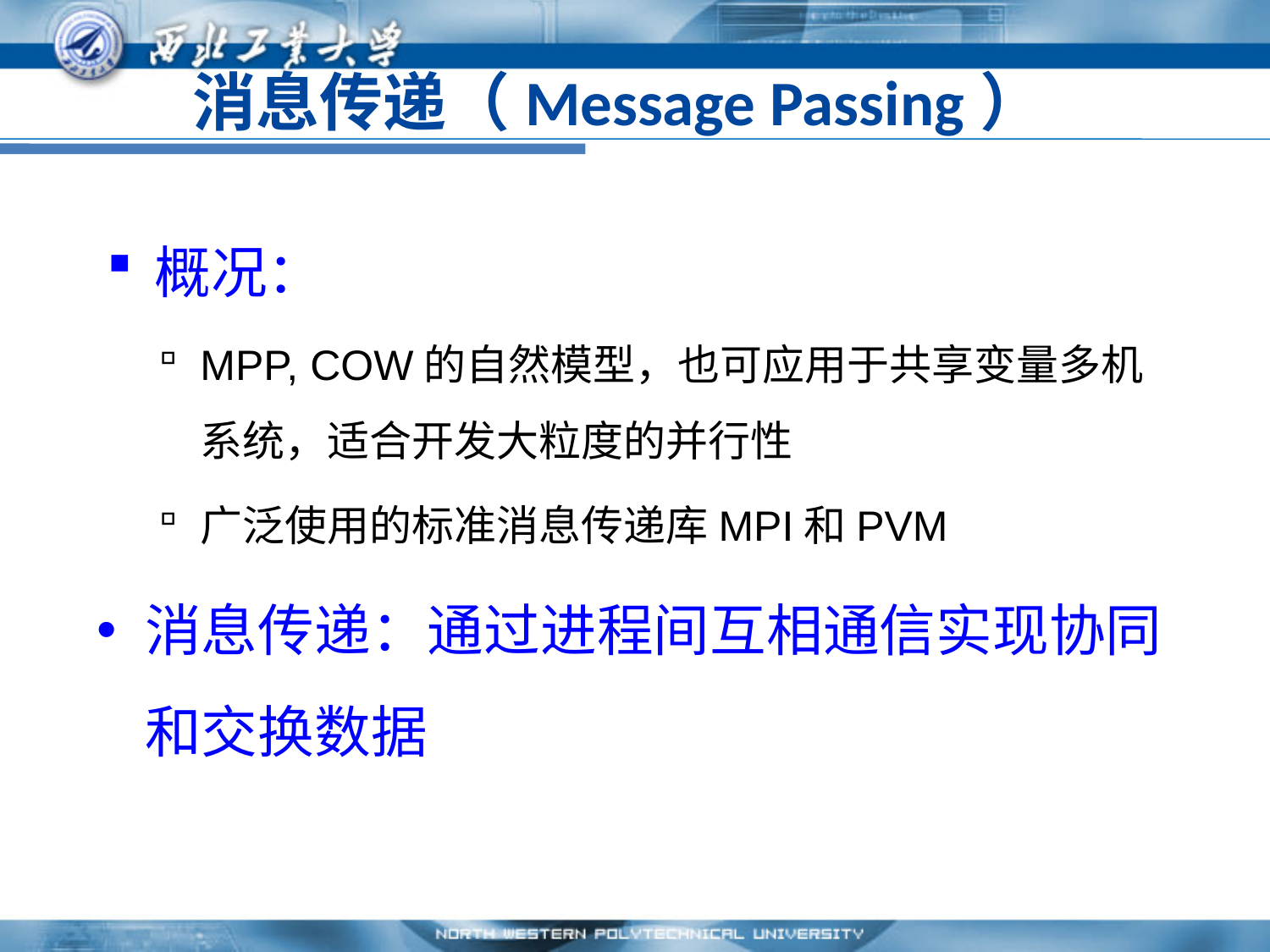

# 消息传递（Message Passing）
概况：
MPP, COW的自然模型，也可应用于共享变量多机系统，适合开发大粒度的并行性
广泛使用的标准消息传递库MPI和PVM
消息传递：通过进程间互相通信实现协同和交换数据
60